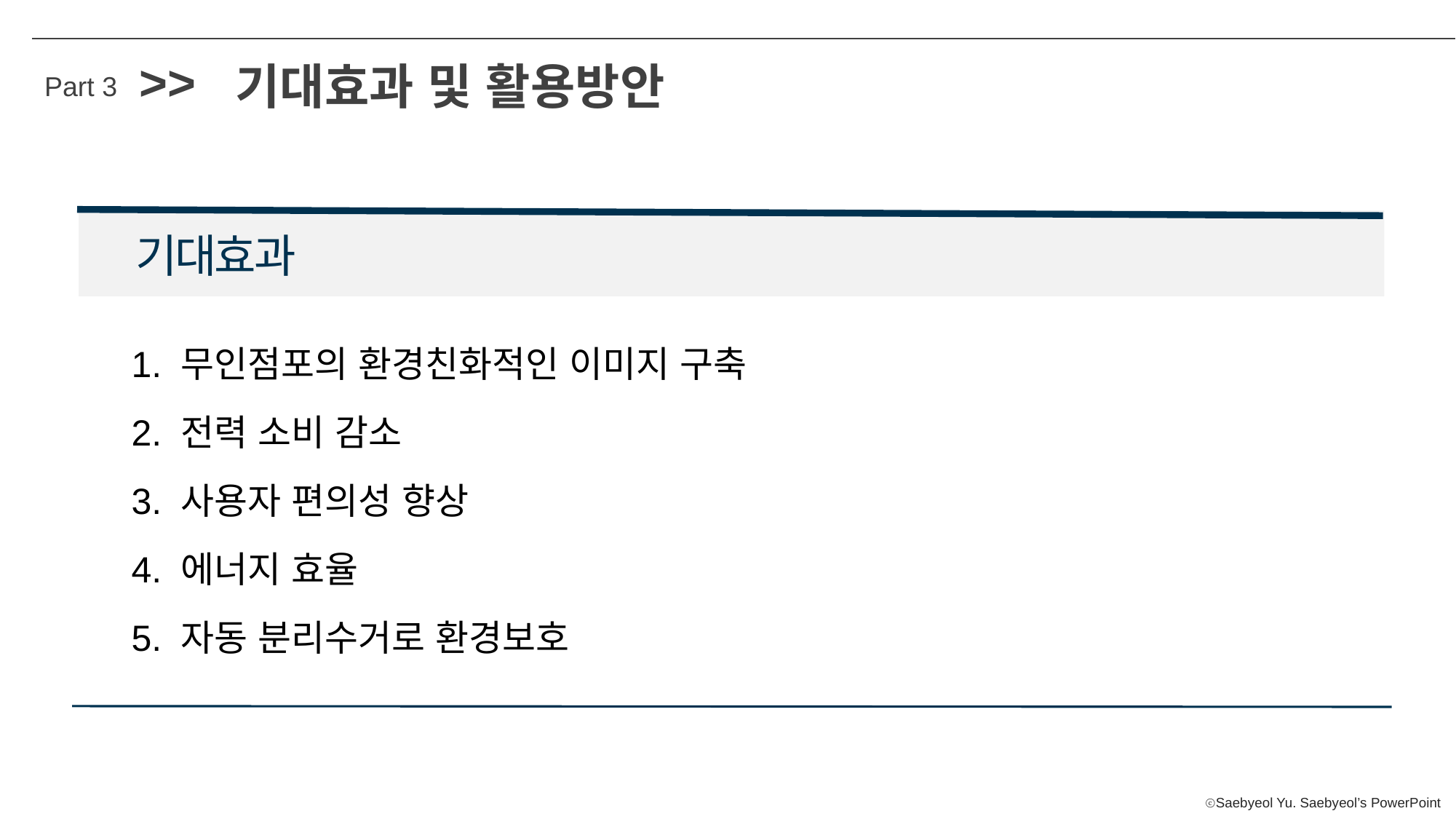

>>
기대효과 및 활용방안
Part 3

기대효과
1. 무인점포의 환경친화적인 이미지 구축
2. 전력 소비 감소
3. 사용자 편의성 향상
4. 에너지 효율
5. 자동 분리수거로 환경보호